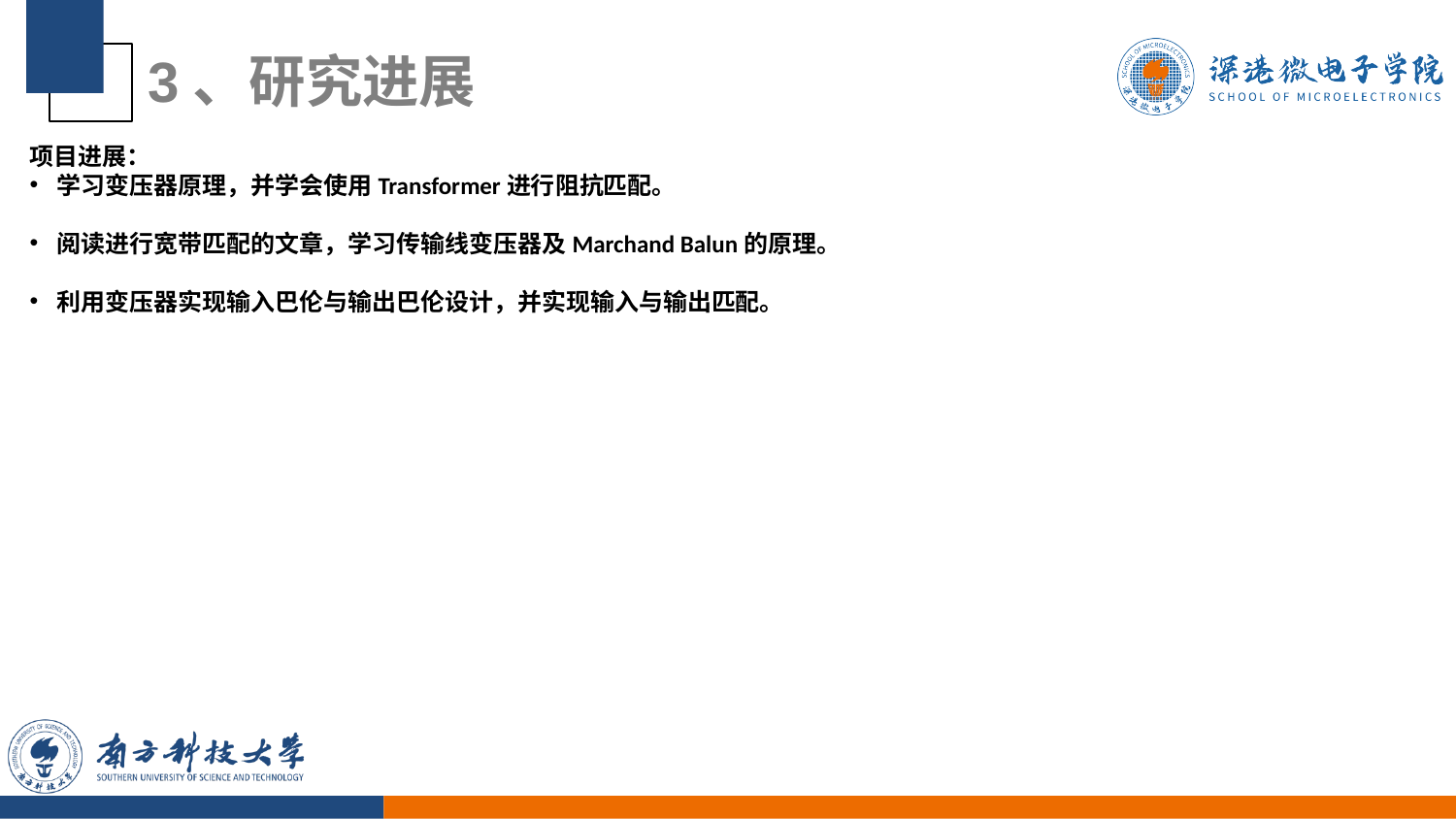

# 3、研究进展
项目进展：
学习变压器原理，并学会使用Transformer进行阻抗匹配。

阅读进行宽带匹配的文章，学习传输线变压器及Marchand Balun的原理。

利用变压器实现输入巴伦与输出巴伦设计，并实现输入与输出匹配。